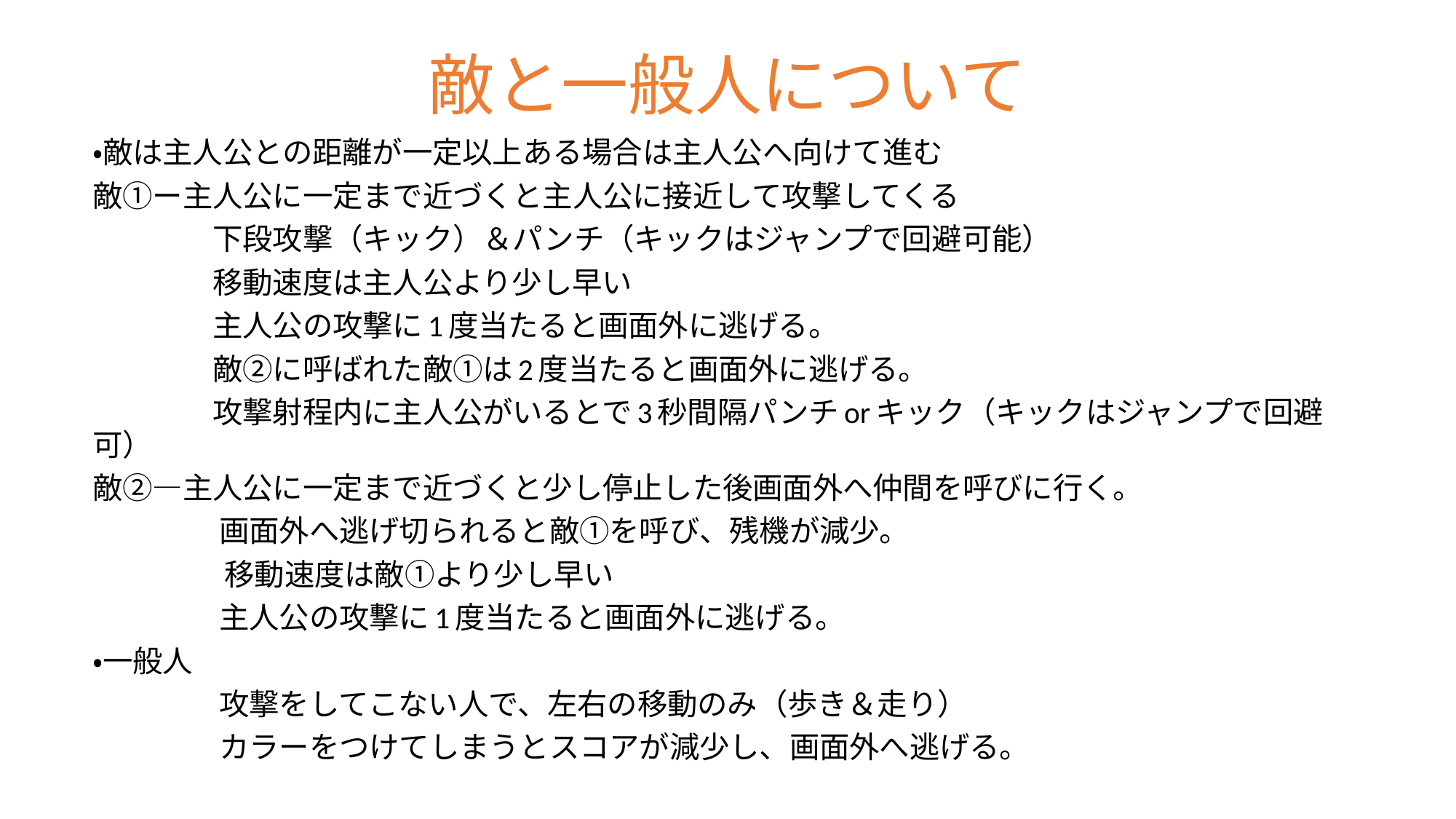

# 敵と一般人について
・敵は主人公との距離が一定以上ある場合は主人公へ向けて進む
敵①ー主人公に一定まで近づくと主人公に接近して攻撃してくる
　　　　下段攻撃（キック）＆パンチ（キックはジャンプで回避可能）
　　　　移動速度は主人公より少し早い
　　　　主人公の攻撃に1度当たると画面外に逃げる。
　　　　敵②に呼ばれた敵①は2度当たると画面外に逃げる。
　　　　攻撃射程内に主人公がいるとで3秒間隔パンチorキック（キックはジャンプで回避可）
敵②―主人公に一定まで近づくと少し停止した後画面外へ仲間を呼びに行く。
　　　　 画面外へ逃げ切られると敵①を呼び、残機が減少。
 　　　　移動速度は敵①より少し早い
　　　　 主人公の攻撃に1度当たると画面外に逃げる。
・一般人
　　　　 攻撃をしてこない人で、左右の移動のみ（歩き＆走り）
　　　　 カラーをつけてしまうとスコアが減少し、画面外へ逃げる。